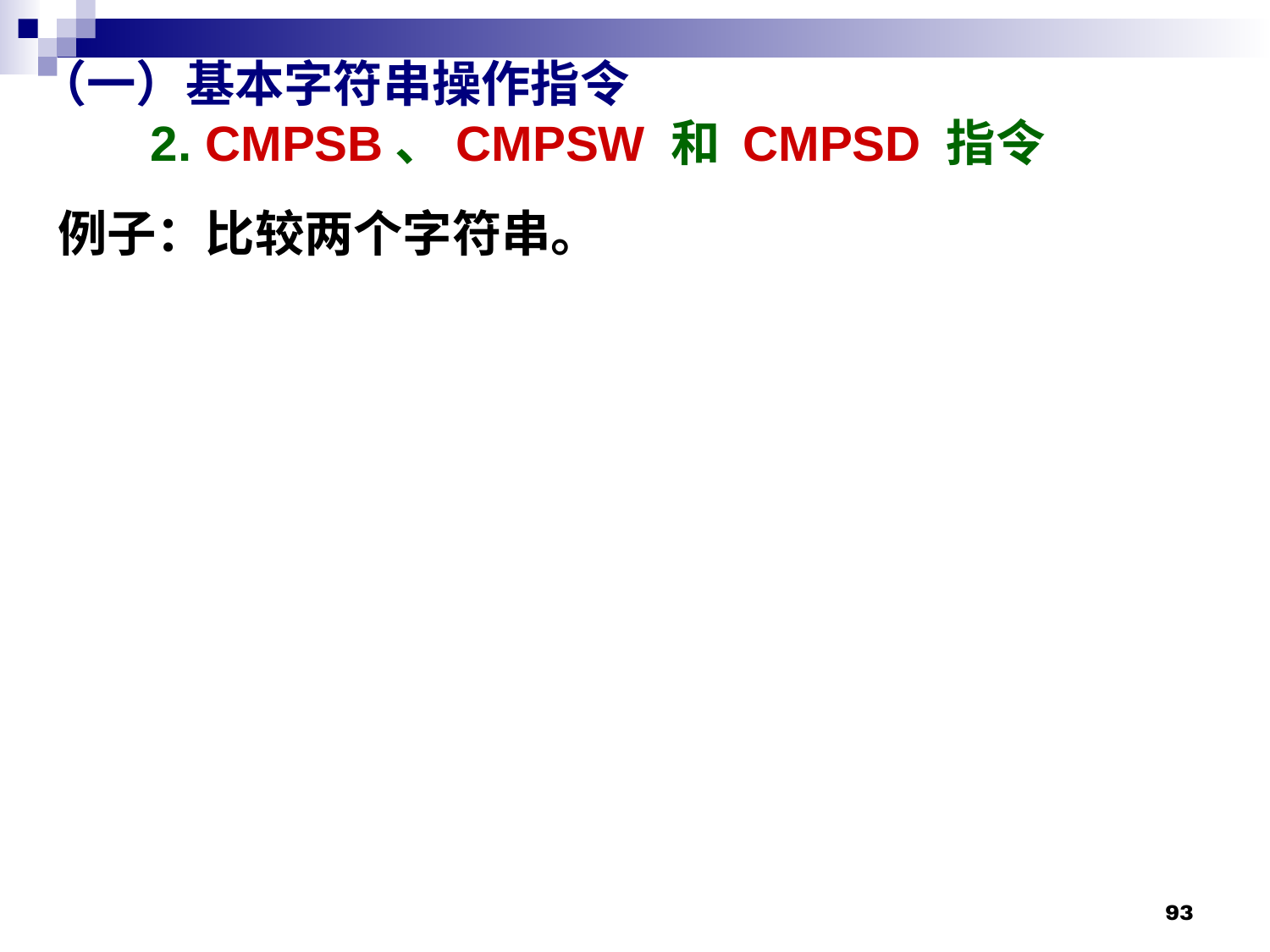

# （一）基本字符串操作指令 2. CMPSB、CMPSW 和 CMPSD 指令
例子：比较两个字符串。
93